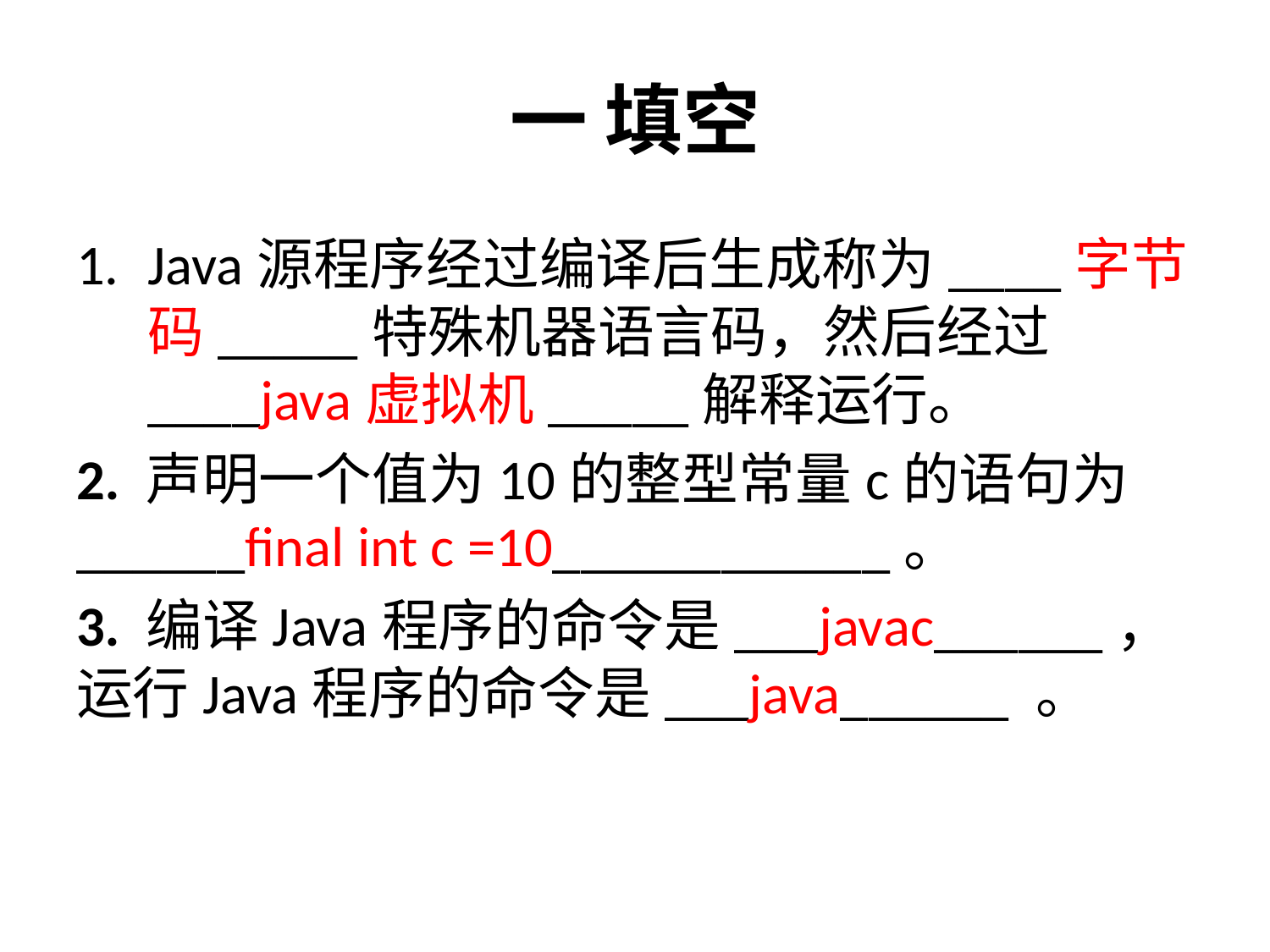

# 一 填空
Java源程序经过编译后生成称为____字节码_____特殊机器语言码，然后经过____java虚拟机_____解释运行。
2. 声明一个值为10的整型常量c的语句为______final int c =10____________。
3. 编译Java程序的命令是___javac______，运行Java程序的命令是___java______ 。